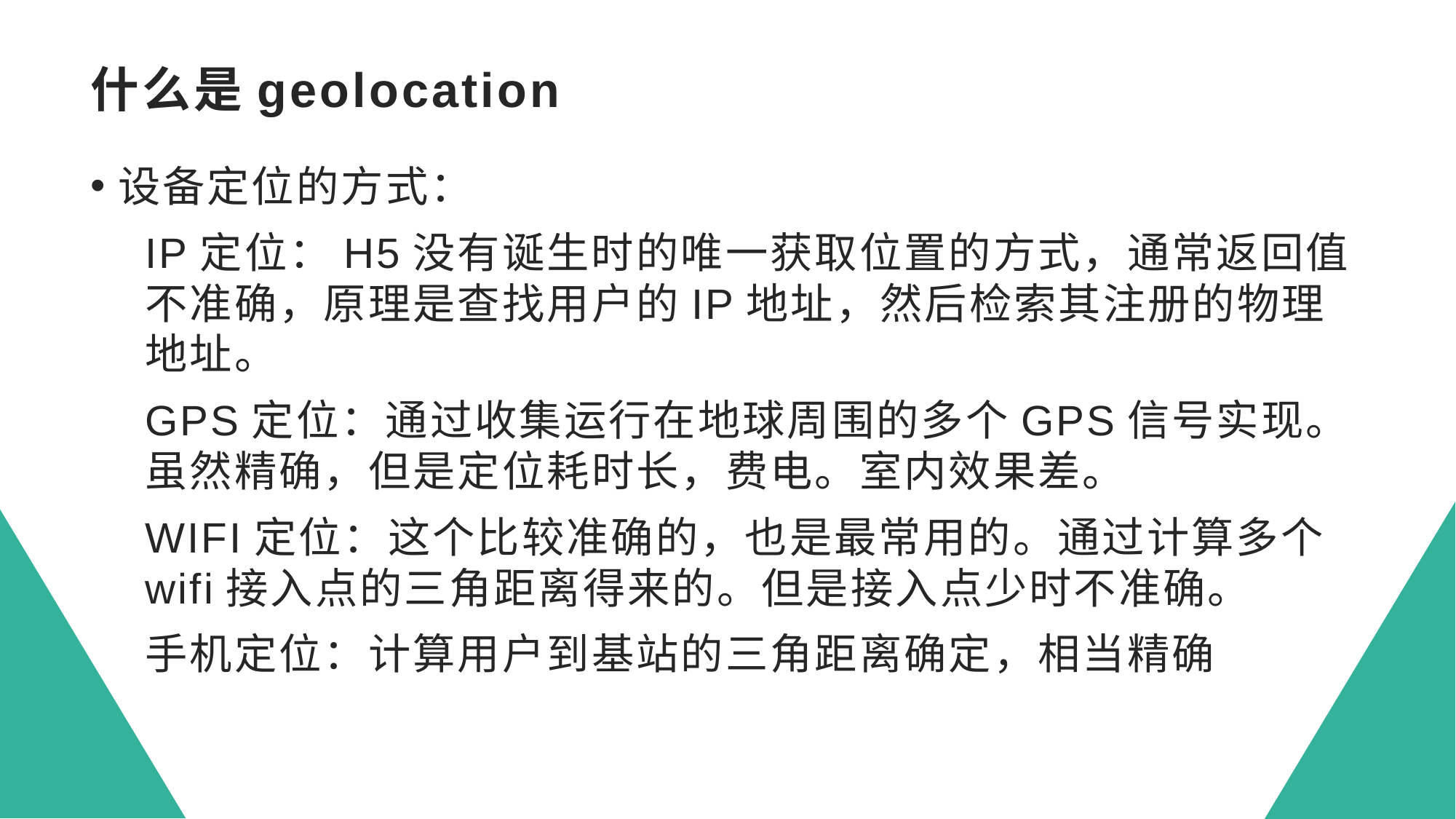

# 什么是geolocation
设备定位的方式：
IP定位：H5没有诞生时的唯一获取位置的方式，通常返回值不准确，原理是查找用户的IP地址，然后检索其注册的物理地址。
GPS定位：通过收集运行在地球周围的多个GPS信号实现。虽然精确，但是定位耗时长，费电。室内效果差。
WIFI定位：这个比较准确的，也是最常用的。通过计算多个wifi接入点的三角距离得来的。但是接入点少时不准确。
手机定位：计算用户到基站的三角距离确定，相当精确